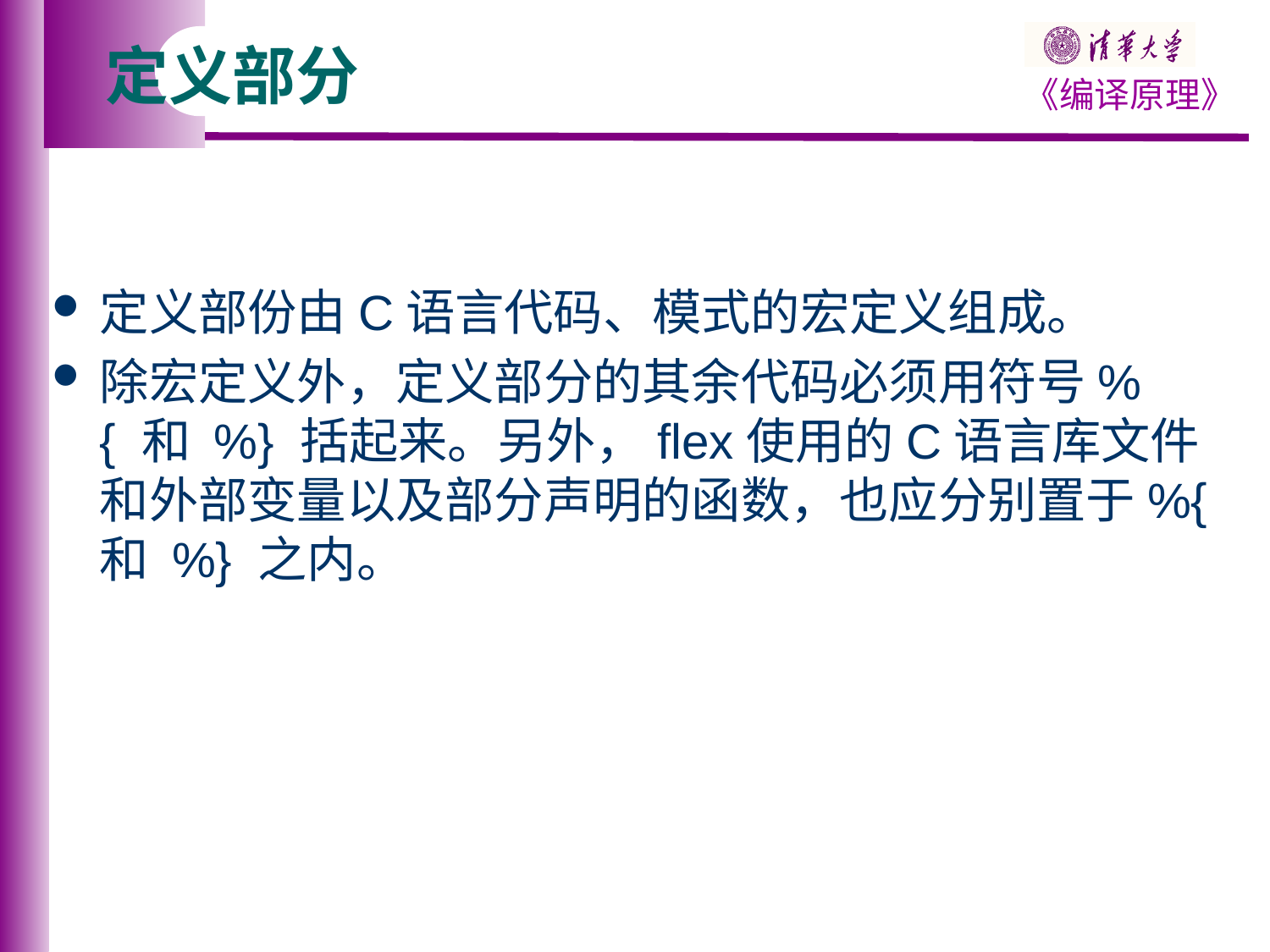

# 定义部分
定义部份由C语言代码、模式的宏定义组成。
除宏定义外，定义部分的其余代码必须用符号%{ 和 %} 括起来。另外，flex使用的C语言库文件和外部变量以及部分声明的函数，也应分别置于%{ 和 %} 之内。